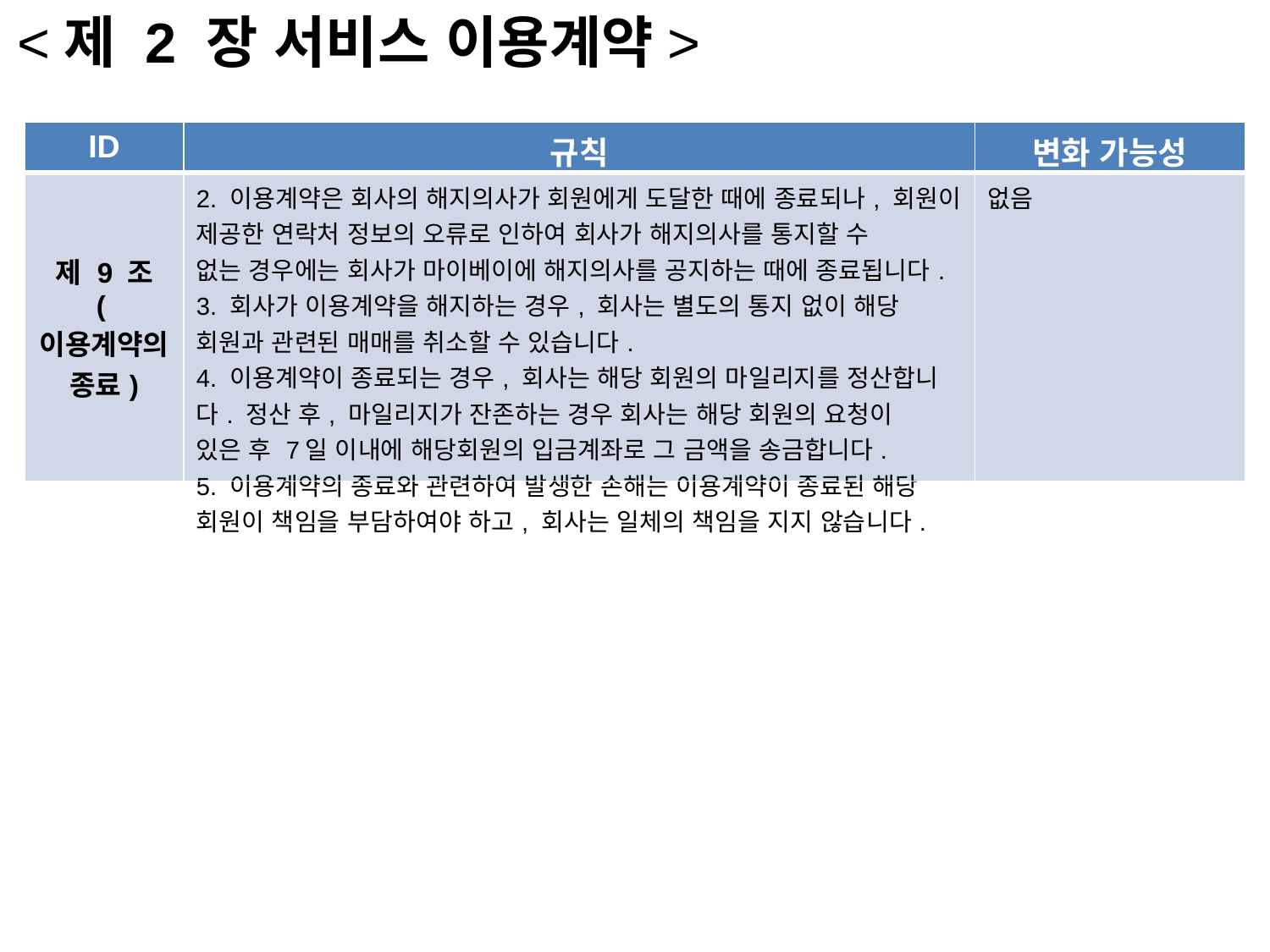

<제 2 장 서비스 이용계약>
| ID | 규칙 | 변화 가능성 |
| --- | --- | --- |
| 제 9 조 (이용계약의 종료) | 2. 이용계약은 회사의 해지의사가 회원에게 도달한 때에 종료되나, 회원이 제공한 연락처 정보의 오류로 인하여 회사가 해지의사를 통지할 수 없는 경우에는 회사가 마이베이에 해지의사를 공지하는 때에 종료됩니다. 3. 회사가 이용계약을 해지하는 경우, 회사는 별도의 통지 없이 해당 회원과 관련된 매매를 취소할 수 있습니다. 4. 이용계약이 종료되는 경우, 회사는 해당 회원의 마일리지를 정산합니다. 정산 후, 마일리지가 잔존하는 경우 회사는 해당 회원의 요청이 있은 후 7일 이내에 해당회원의 입금계좌로 그 금액을 송금합니다. 5. 이용계약의 종료와 관련하여 발생한 손해는 이용계약이 종료된 해당 회원이 책임을 부담하여야 하고, 회사는 일체의 책임을 지지 않습니다. | 없음 |